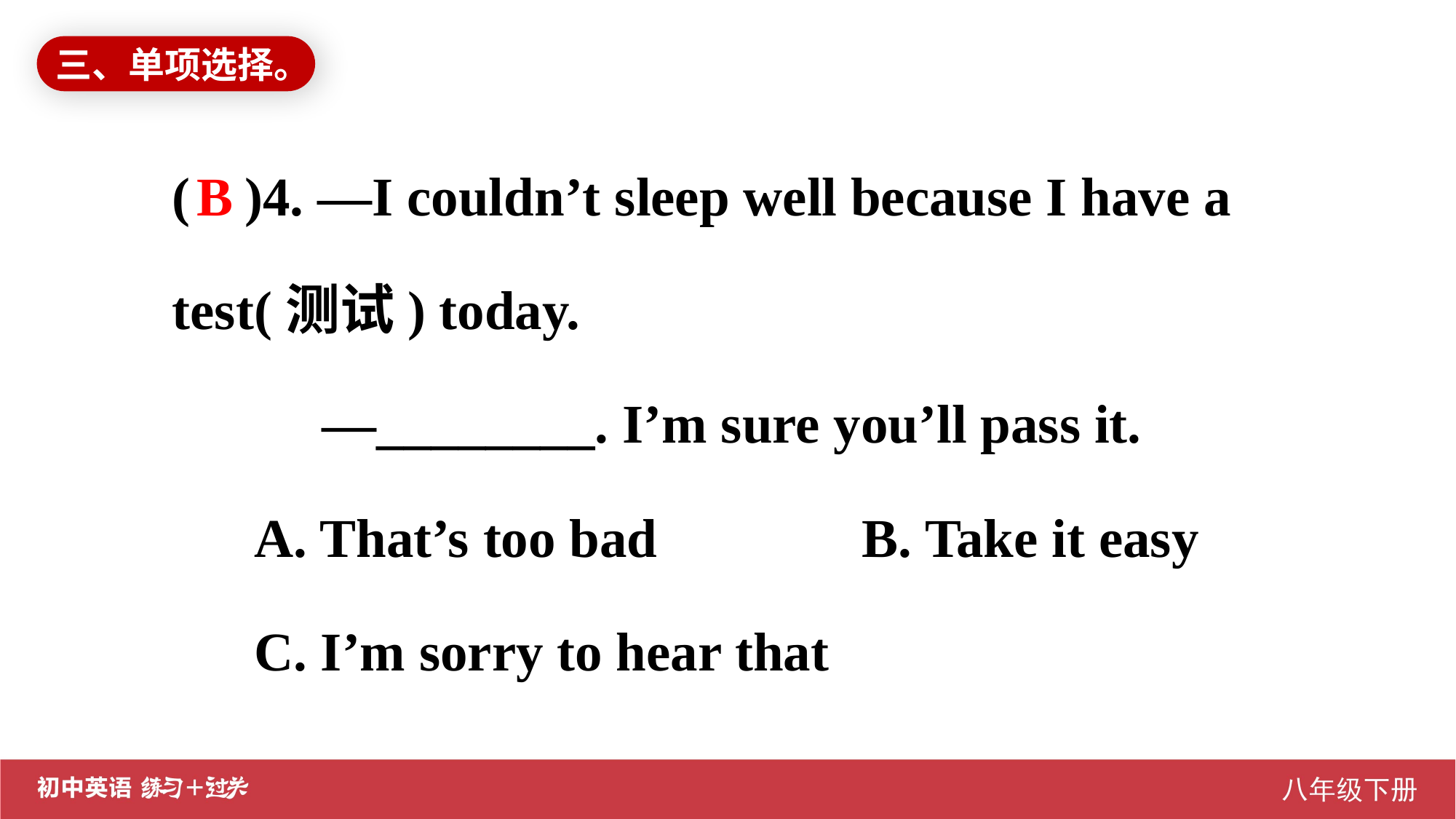

三、单项选择。
(    )4. —I couldn’t sleep well because I have a test(测试) today.
           —________. I’m sure you’ll pass it.
      A. That’s too bad               B. Take it easy
      C. I’m sorry to hear that
B